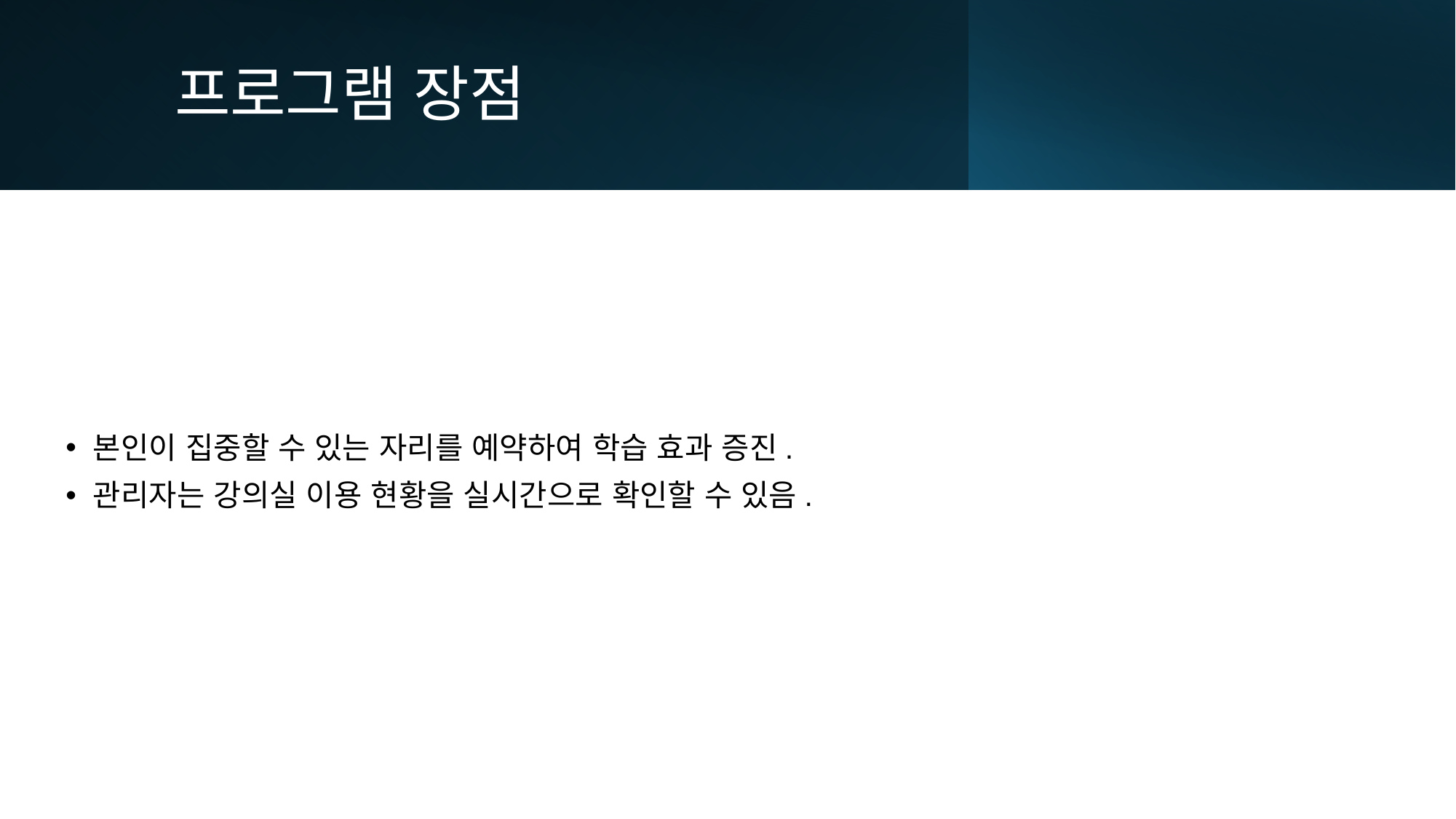

# 프로그램 장점
본인이 집중할 수 있는 자리를 예약하여 학습 효과 증진.
관리자는 강의실 이용 현황을 실시간으로 확인할 수 있음.